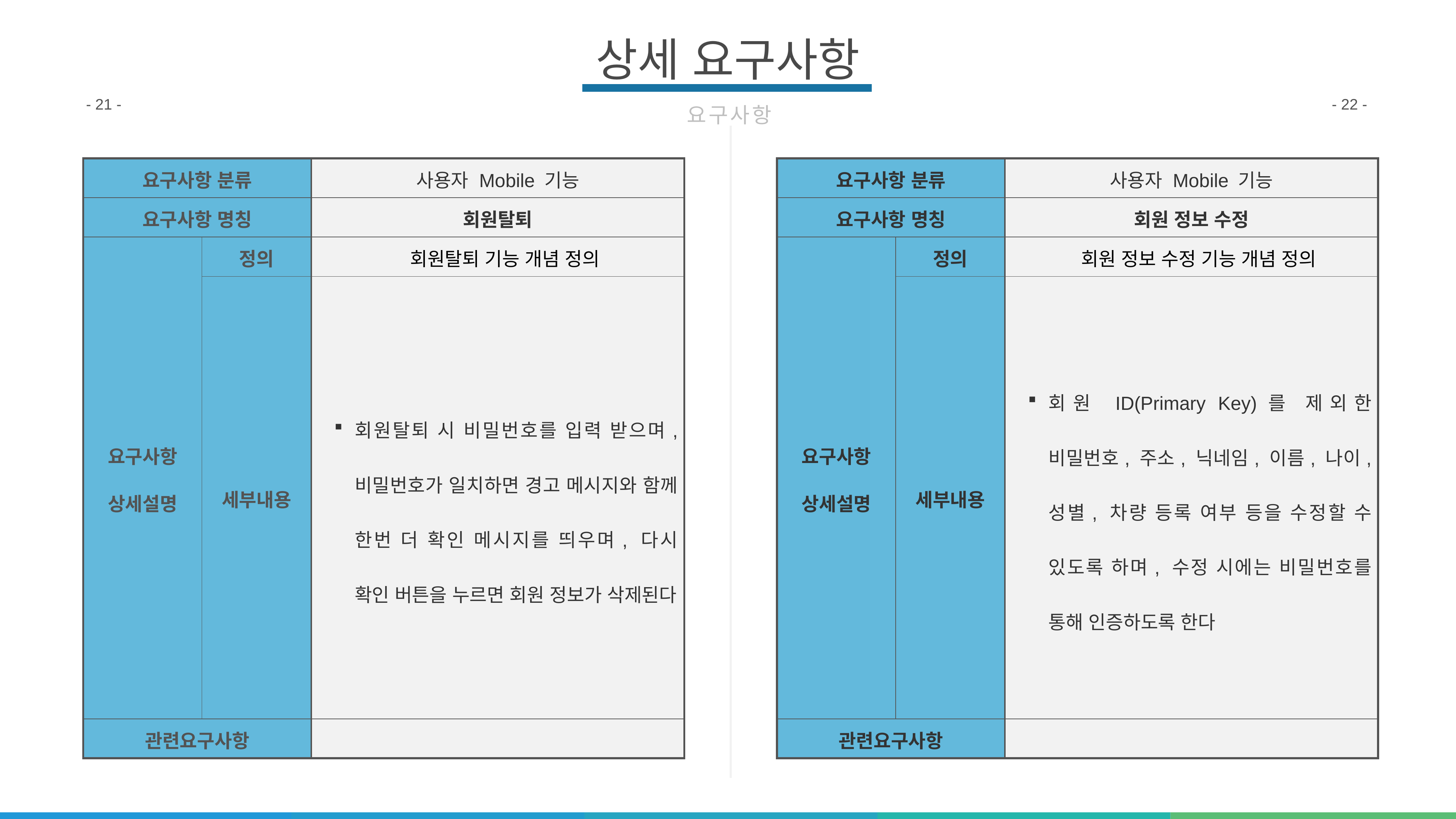

상세 요구사항

요구사항
- 21 -
- 22 -
| 요구사항 분류 |  | 사용자 Mobile 기능 |
| --- | --- | --- |
| 요구사항 명칭 |  | 회원탈퇴 |
| 요구사항 상세설명 | 정의 | 회원탈퇴 기능 개념 정의 |
|  | 세부내용 | 회원탈퇴 시 비밀번호를 입력 받으며, 비밀번호가 일치하면 경고 메시지와 함께 한번 더 확인 메시지를 띄우며, 다시 확인 버튼을 누르면 회원 정보가 삭제된다 |
| 관련요구사항 |  |  |
| 요구사항 분류 |  | 사용자 Mobile 기능 |
| --- | --- | --- |
| 요구사항 명칭 |  | 회원 정보 수정 |
| 요구사항 상세설명 | 정의 | 회원 정보 수정 기능 개념 정의 |
|  | 세부내용 | 회원 ID(Primary Key)를 제외한 비밀번호, 주소, 닉네임, 이름, 나이, 성별, 차량 등록 여부 등을 수정할 수 있도록 하며, 수정 시에는 비밀번호를 통해 인증하도록 한다 |
| 관련요구사항 |  |  |